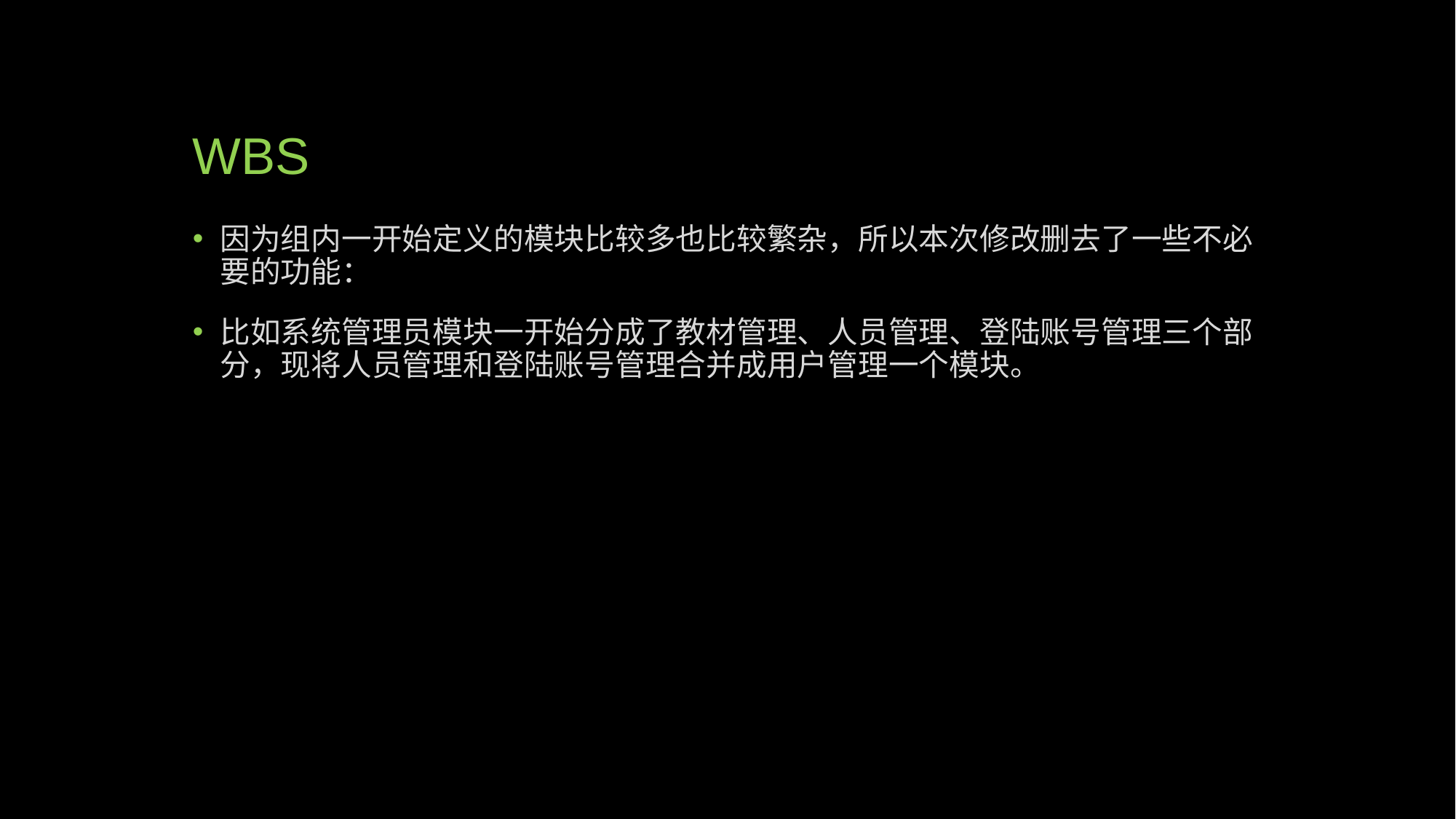

# WBS
因为组内一开始定义的模块比较多也比较繁杂，所以本次修改删去了一些不必要的功能：
比如系统管理员模块一开始分成了教材管理、人员管理、登陆账号管理三个部分，现将人员管理和登陆账号管理合并成用户管理一个模块。